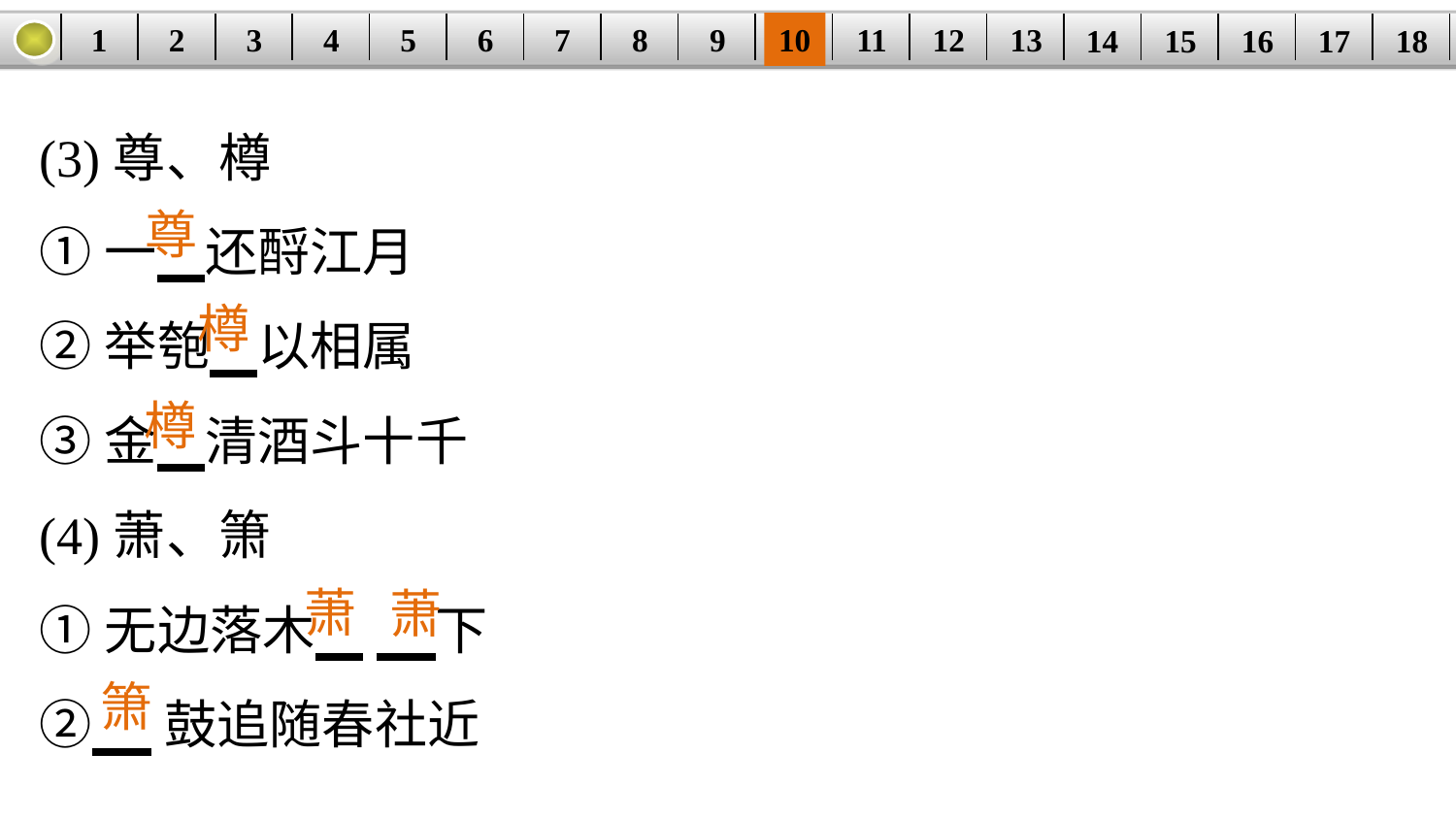

1
2
3
4
5
6
7
8
9
10
11
12
13
14
15
16
17
18
|  |  |  |  |  |  |  |  |  |  |  |  |  |  |  |  |  |  |
| --- | --- | --- | --- | --- | --- | --- | --- | --- | --- | --- | --- | --- | --- | --- | --- | --- | --- |

(3)尊、樽
①一    还酹江月
②举匏    以相属
③金    清酒斗十千
(4)萧、箫
①无边落木          下
②     鼓追随春社近
尊
樽
樽
萧
萧
箫